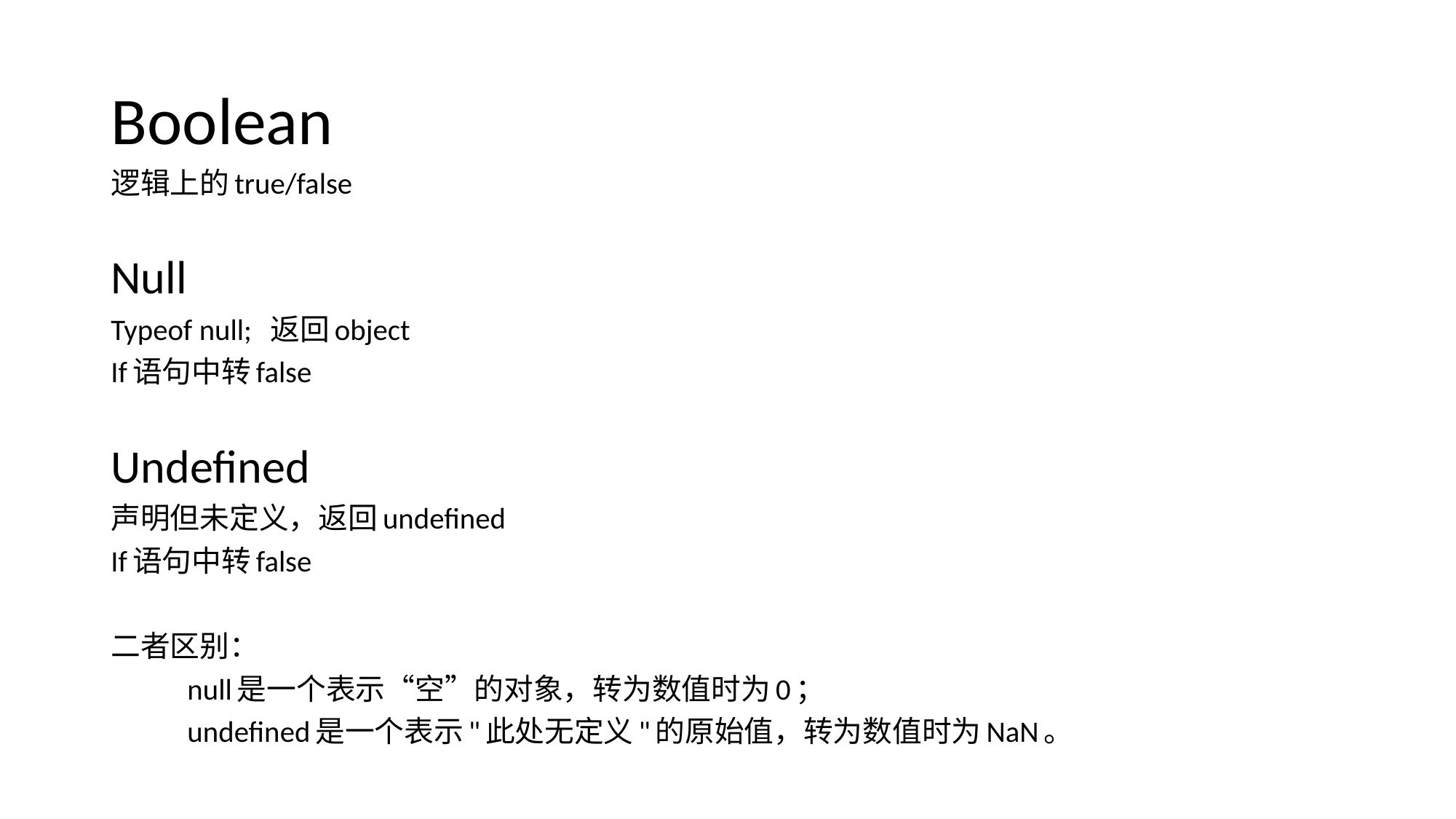

# Boolean
逻辑上的true/false

Null
Typeof null;  返回object
If语句中转false

Undefined
声明但未定义，返回undefined
If语句中转false

二者区别：
	null是一个表示“空”的对象，转为数值时为0；
	undefined是一个表示"此处无定义"的原始值，转为数值时为NaN。